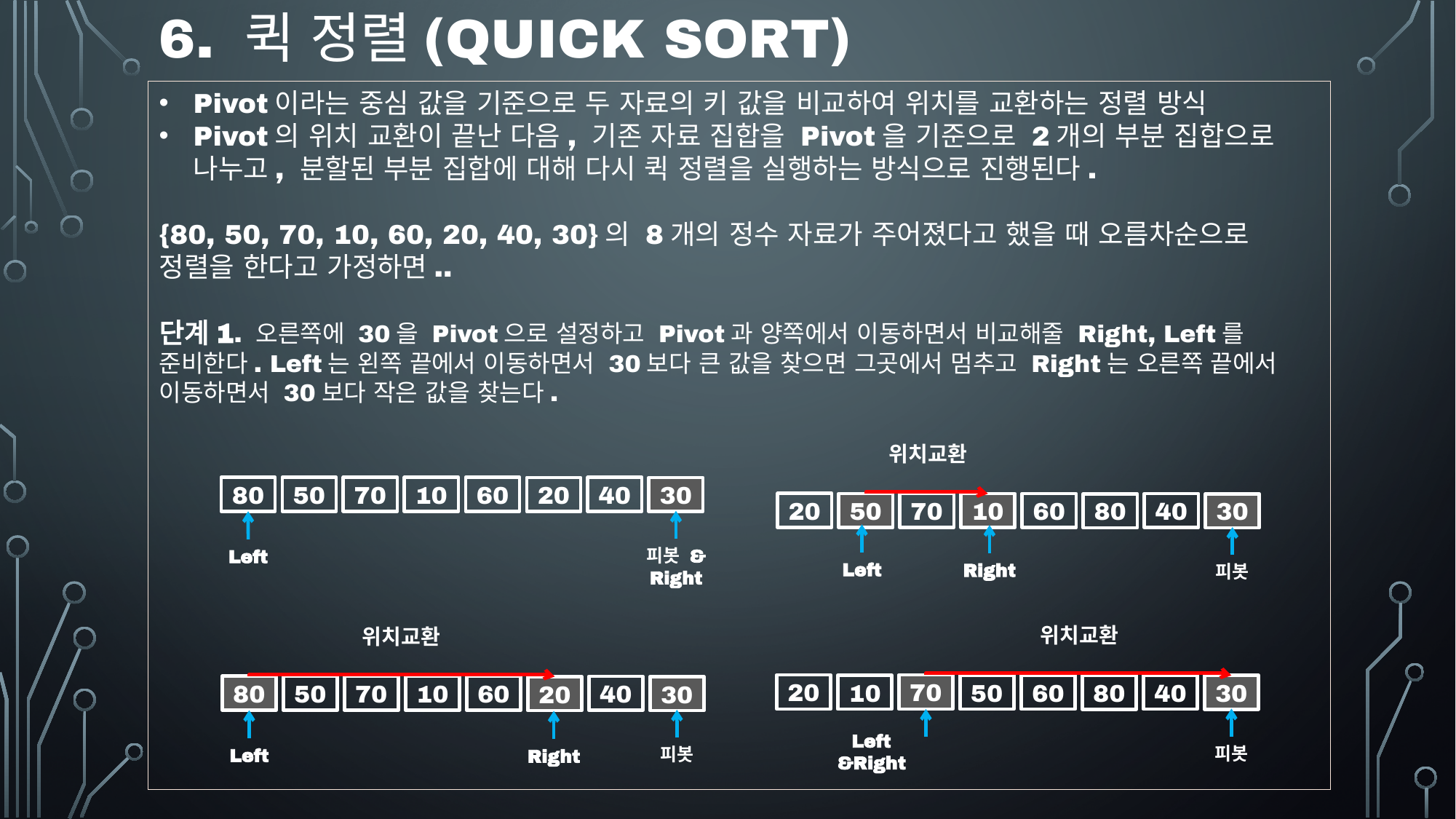

6. 퀵 정렬(quick sort)
Pivot이라는 중심 값을 기준으로 두 자료의 키 값을 비교하여 위치를 교환하는 정렬 방식
Pivot의 위치 교환이 끝난 다음, 기존 자료 집합을 Pivot을 기준으로 2개의 부분 집합으로 나누고, 분할된 부분 집합에 대해 다시 퀵 정렬을 실행하는 방식으로 진행된다.

{80, 50, 70, 10, 60, 20, 40, 30}의 8개의 정수 자료가 주어졌다고 했을 때 오름차순으로 정렬을 한다고 가정하면..

단계1. 오른쪽에 30을 Pivot으로 설정하고 Pivot과 양쪽에서 이동하면서 비교해줄 Right, Left를 준비한다. Left는 왼쪽 끝에서 이동하면서 30보다 큰 값을 찾으면 그곳에서 멈추고 Right는 오른쪽 끝에서 이동하면서 30보다 작은 값을 찾는다.

위치교환
80
70
50
10
60
40
20
30
20
70
50
10
60
40
80
30
피봇 &
Right
Left
Left
Right
피봇
위치교환
위치교환
20
70
10
50
60
40
80
30
80
70
50
10
60
40
20
30
피봇
피봇
Left
Right
Left
&Right